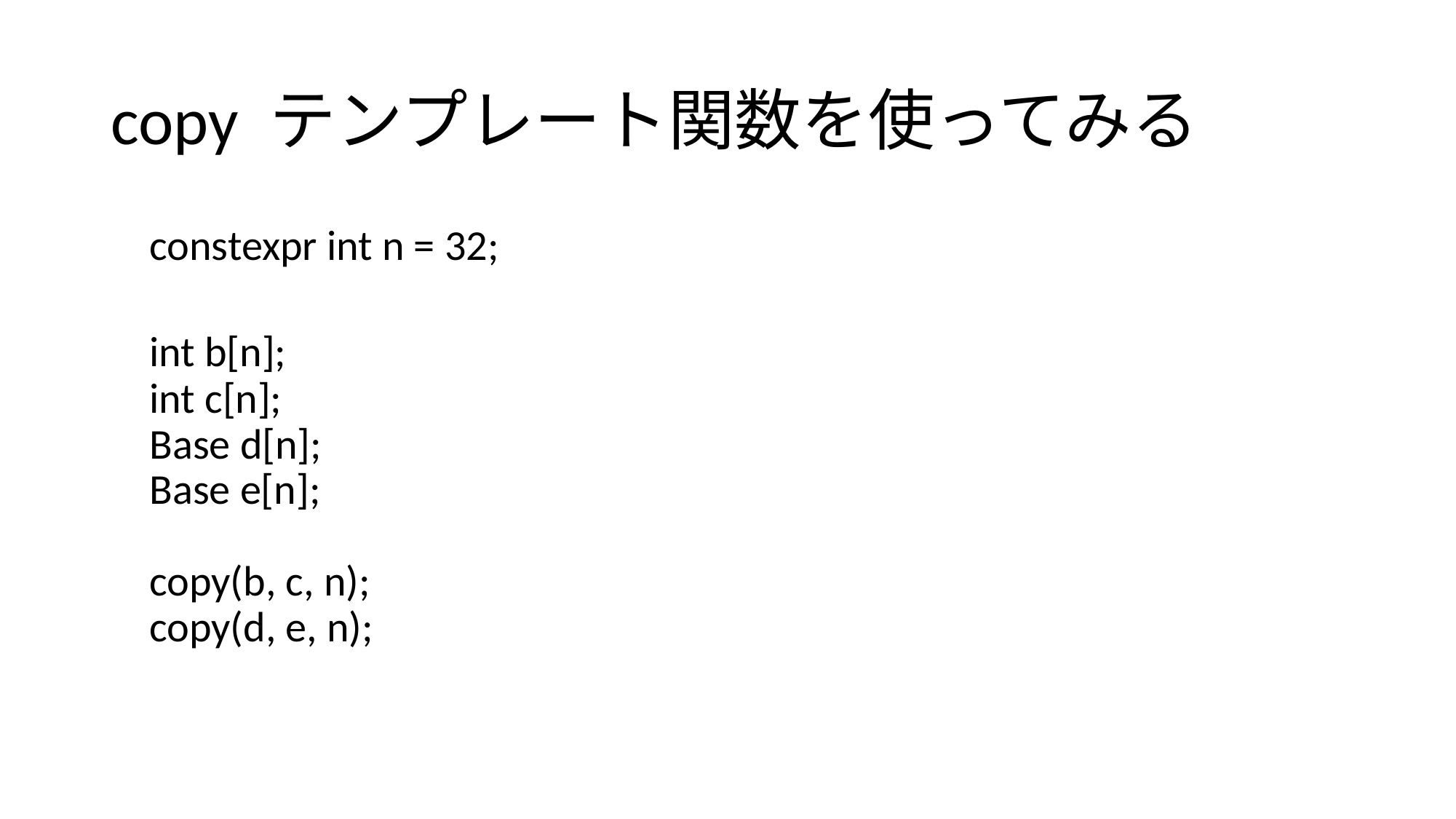

# copy テンプレート関数を使ってみる
    constexpr int n = 32;
    int b[n];
    int c[n];
    Base d[n];
    Base e[n];
    copy(b, c, n);
    copy(d, e, n);